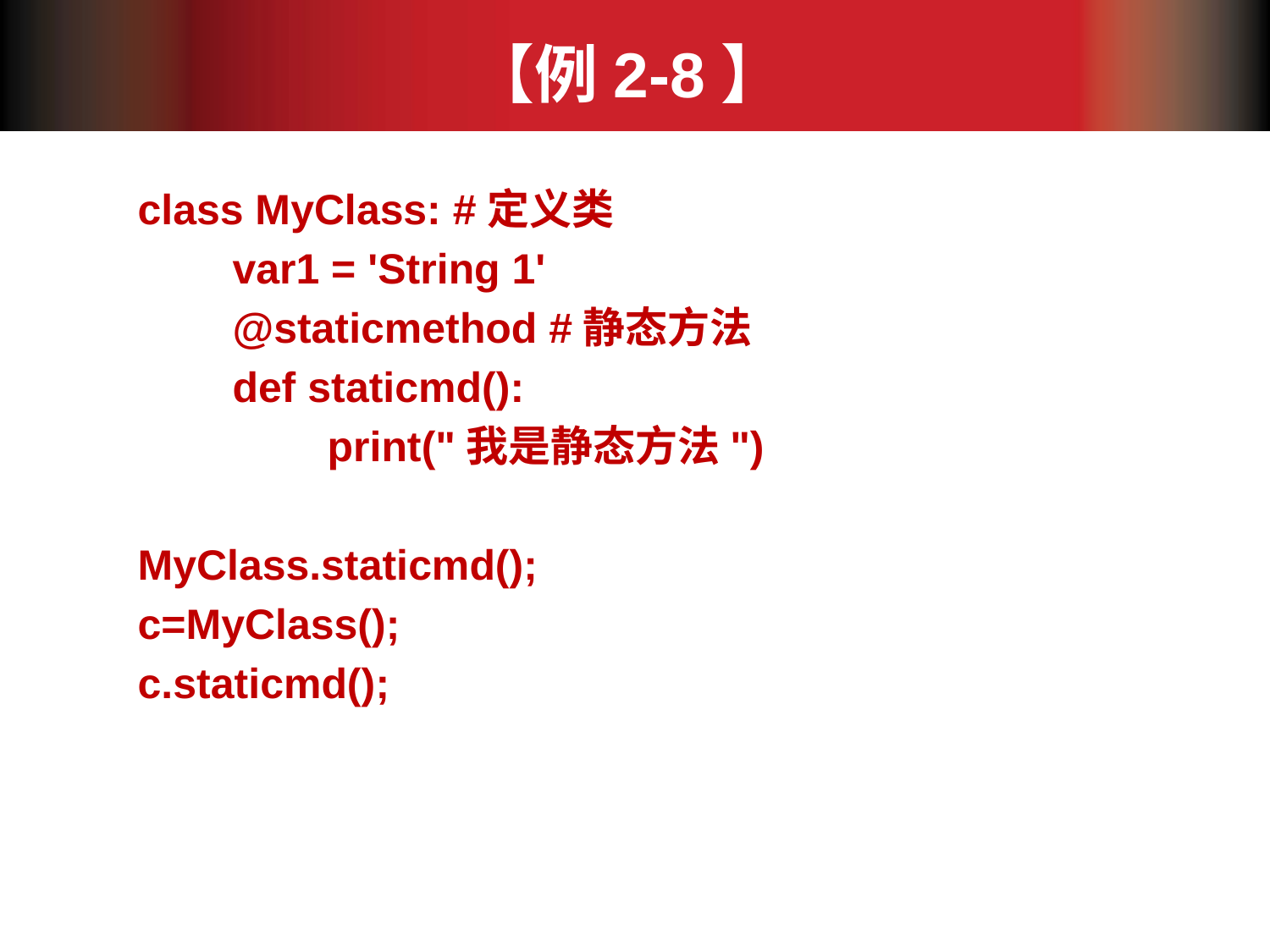

# 【例2-8】
class MyClass: #定义类
        var1 = 'String 1'
        @staticmethod #静态方法
        def staticmd():
                print("我是静态方法")

MyClass.staticmd();
c=MyClass();
c.staticmd();